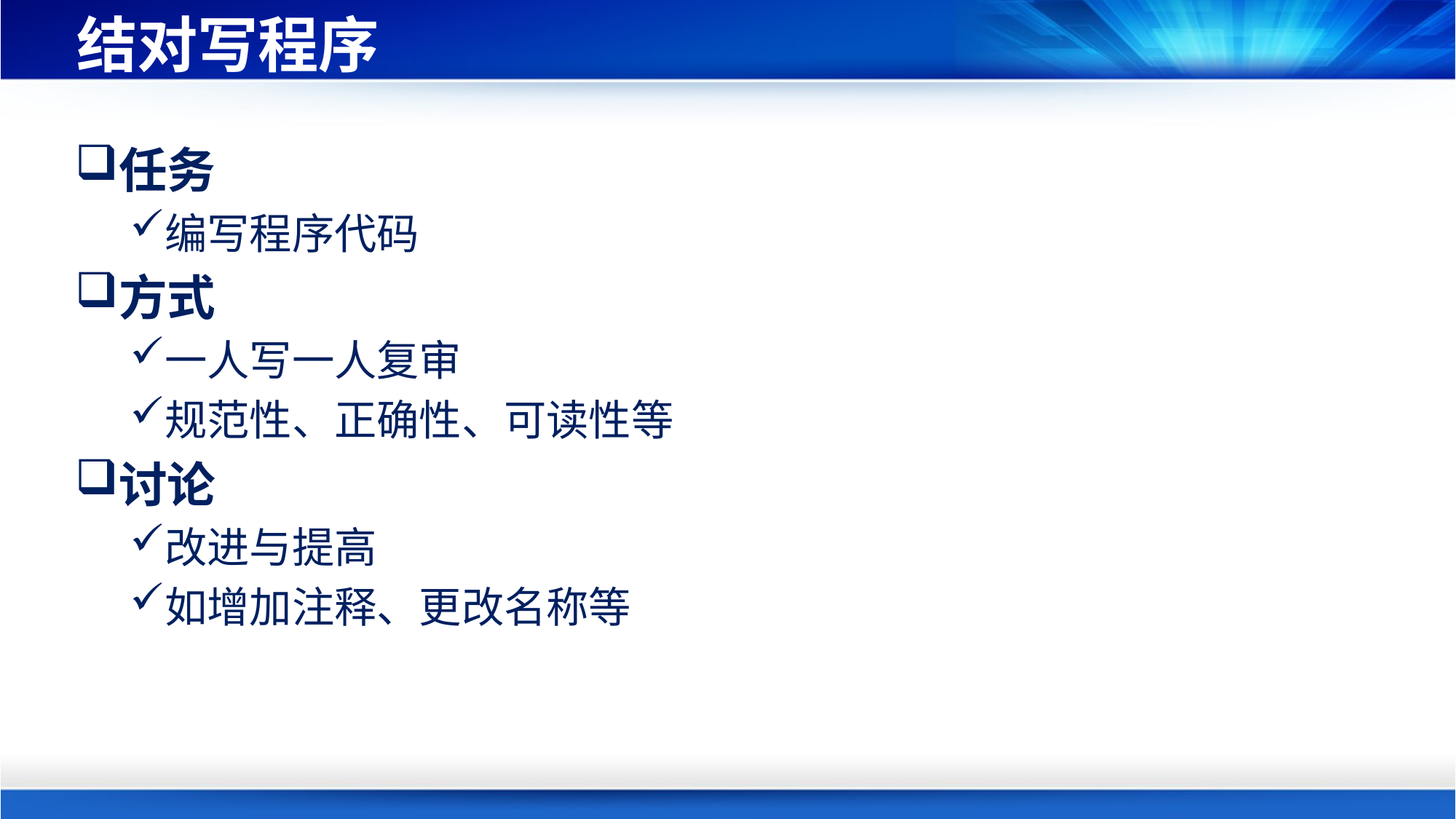

# 结对写程序
任务
编写程序代码
方式
一人写一人复审
规范性、正确性、可读性等
讨论
改进与提高
如增加注释、更改名称等